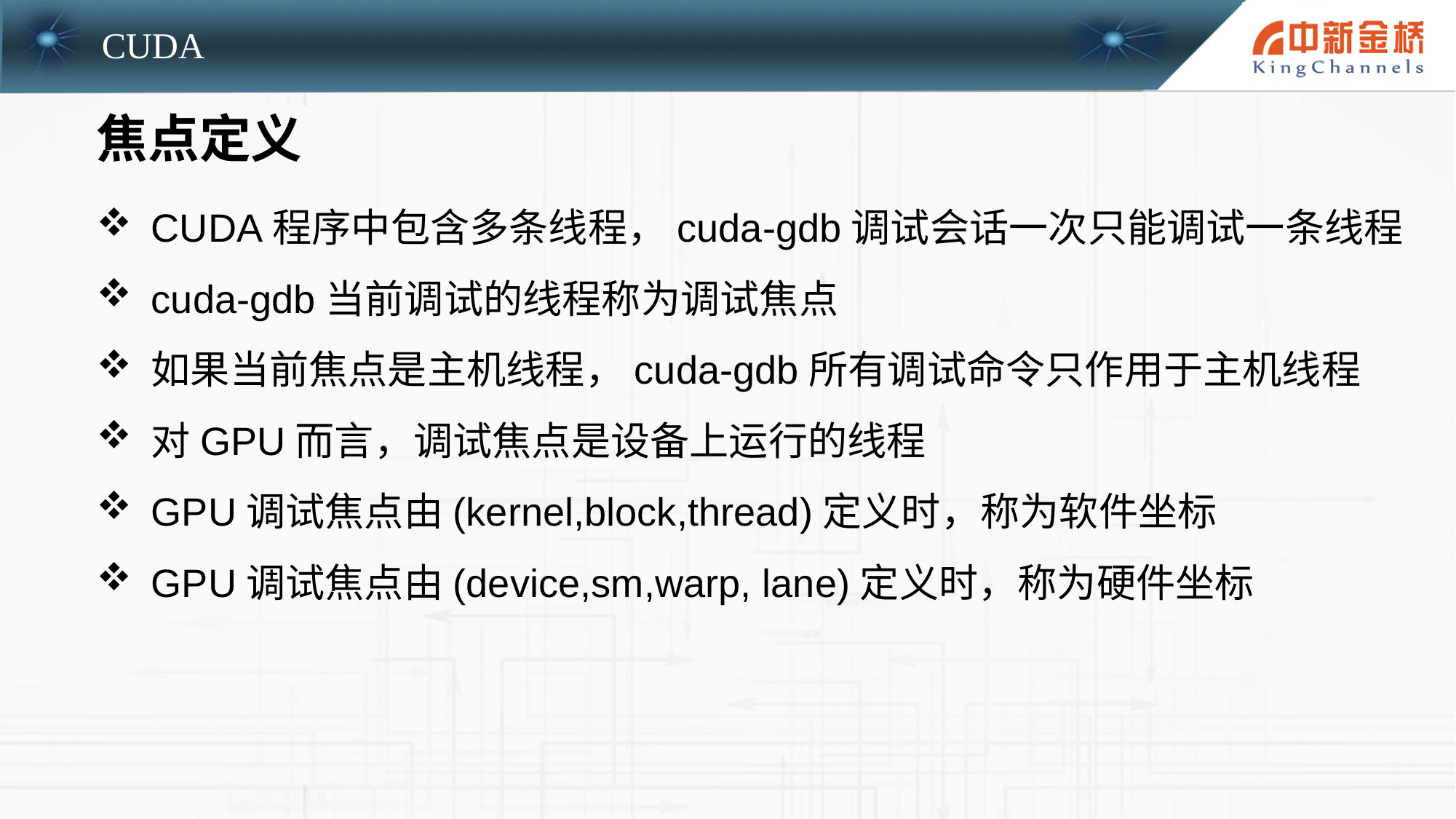

焦点定义
CUDA程序中包含多条线程，cuda-gdb调试会话一次只能调试一条线程
cuda-gdb当前调试的线程称为调试焦点
如果当前焦点是主机线程，cuda-gdb所有调试命令只作用于主机线程
对GPU而言，调试焦点是设备上运行的线程
GPU调试焦点由(kernel,block,thread)定义时，称为软件坐标
GPU调试焦点由(device,sm,warp, lane)定义时，称为硬件坐标